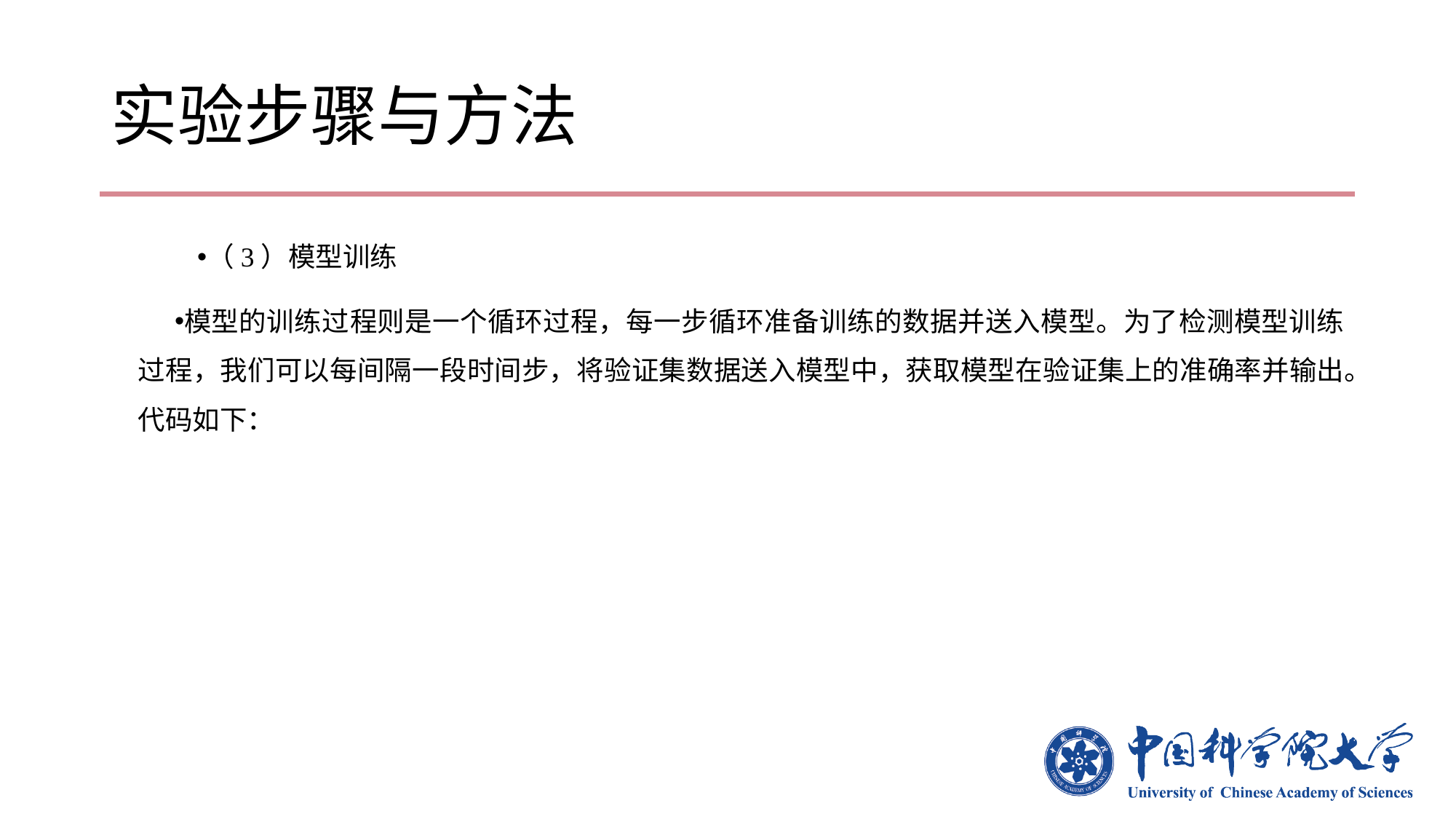

# 实验步骤与方法
（3）模型训练
模型的训练过程则是一个循环过程，每一步循环准备训练的数据并送入模型。为了检测模型训练过程，我们可以每间隔一段时间步，将验证集数据送入模型中，获取模型在验证集上的准确率并输出。代码如下：